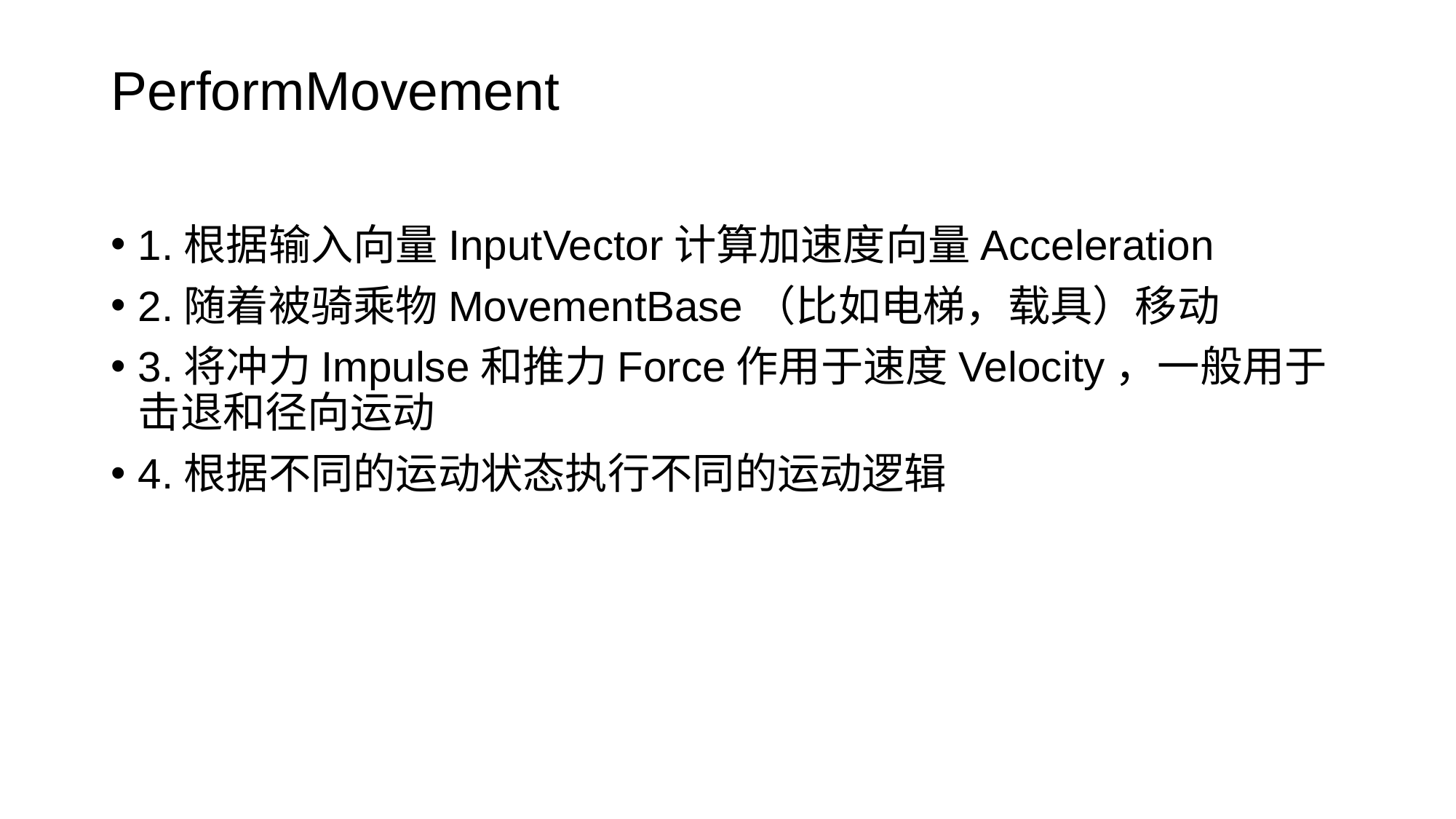

# PerformMovement
1.根据输入向量InputVector计算加速度向量Acceleration
2.随着被骑乘物MovementBase（比如电梯，载具）移动
3.将冲力Impulse和推力Force作用于速度Velocity，一般用于击退和径向运动
4.根据不同的运动状态执行不同的运动逻辑